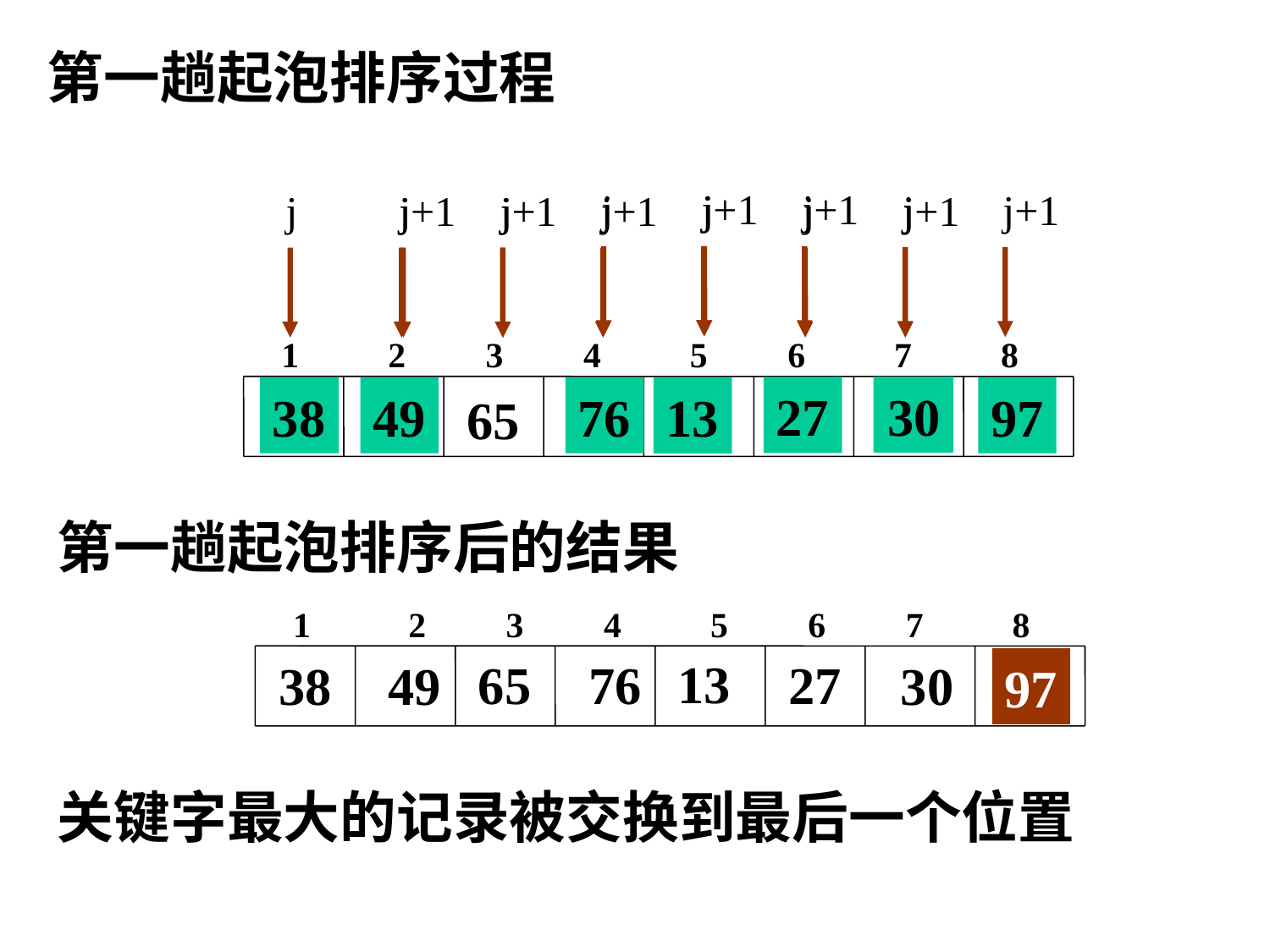

第一趟起泡排序过程
j

j+1

j

j+1

j

j+1

j

j+1

j

j+1

j

j+1

j

j+1

    1          2         3         4          5         6          7          8

27
13
97
30
97
27
38
49
76
76
97
13
97
65
97
30
49
38
第一趟起泡排序后的结果
    1           2         3         4          5         6         7          8

13
27
65
76
38
30
49
97
关键字最大的记录被交换到最后一个位置